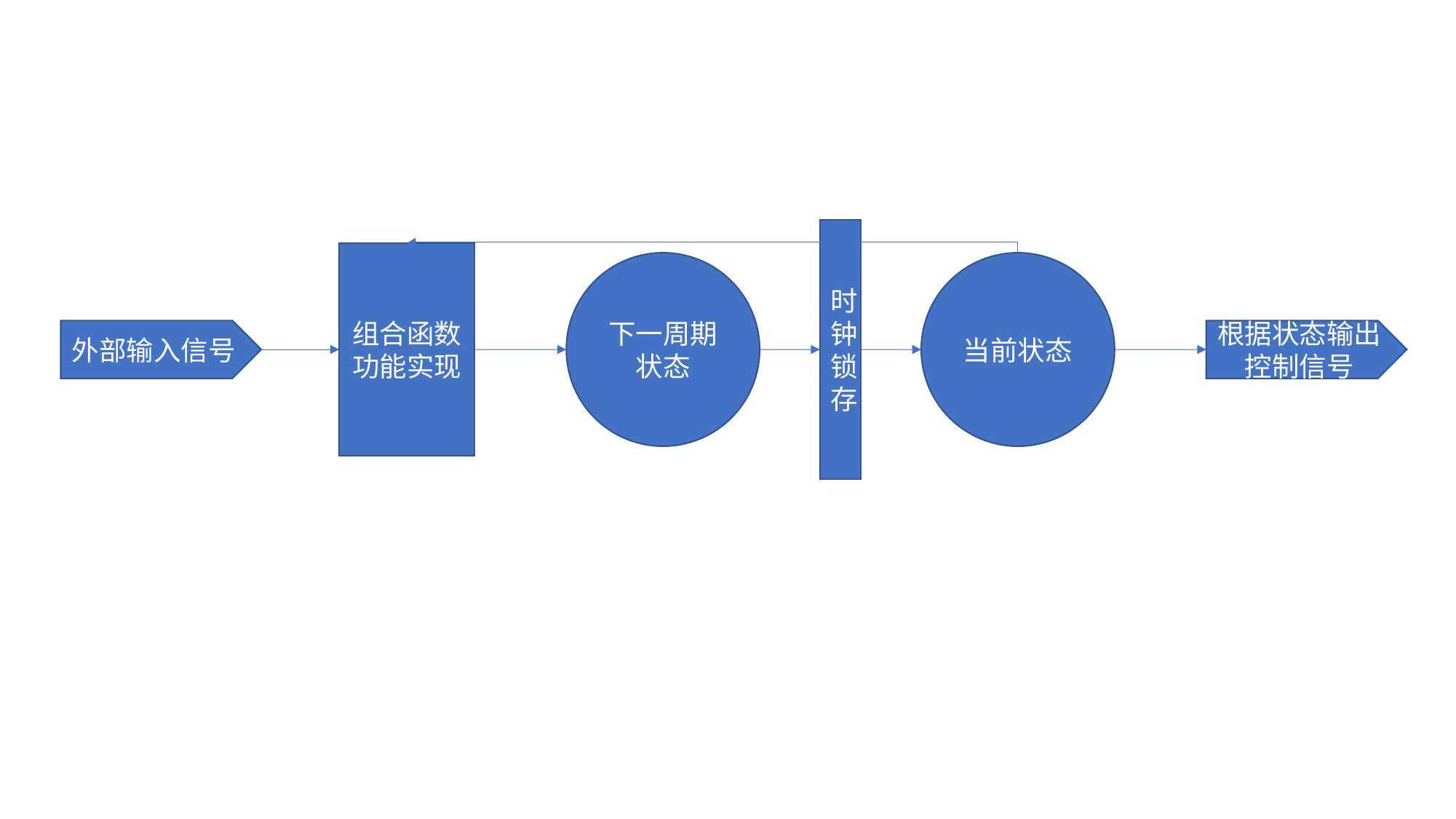

时钟锁存
组合函数
功能实现
下一周期
状态
当前状态
外部输入信号
根据状态输出控制信号